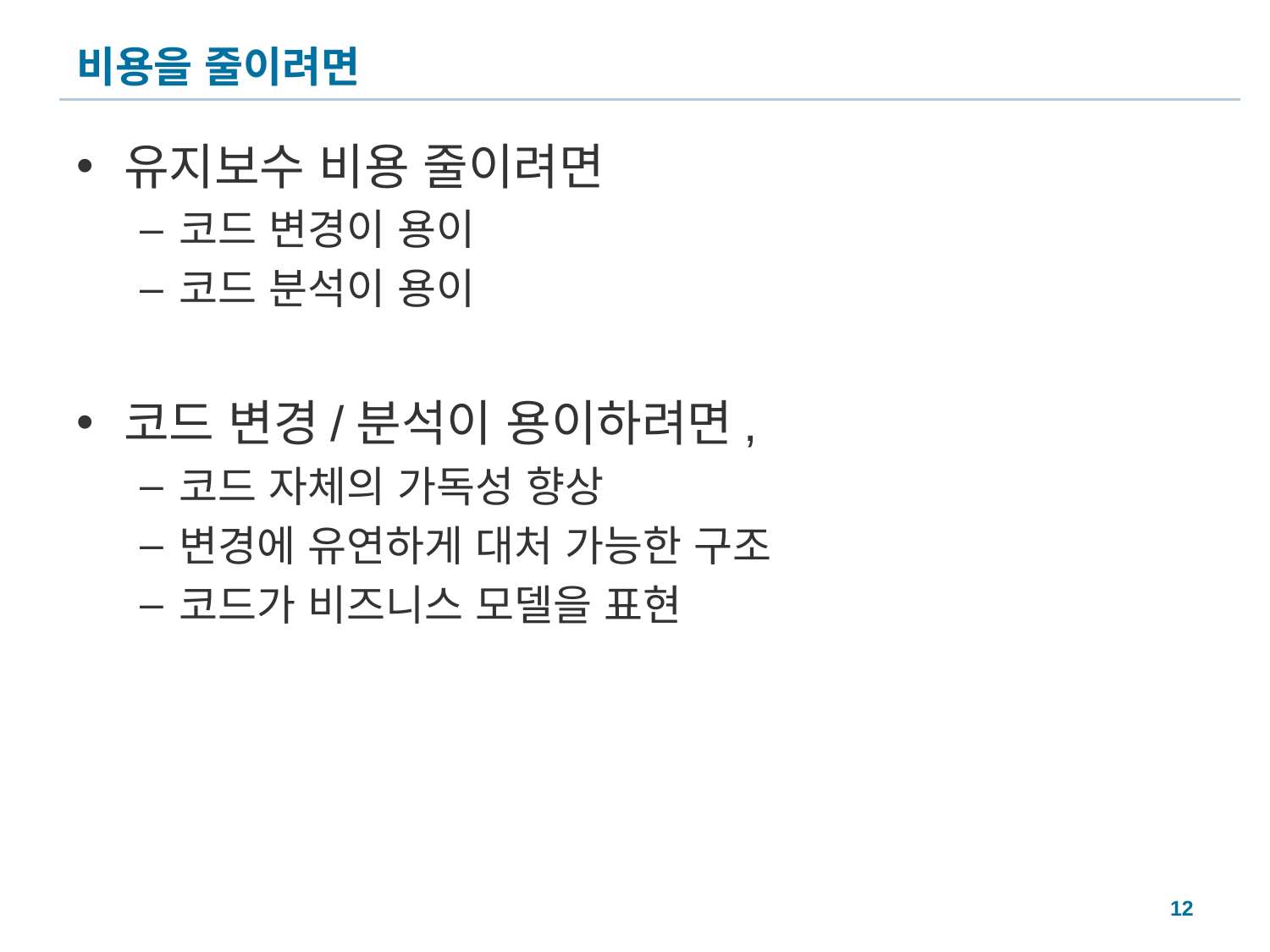

# 비용을 줄이려면
유지보수 비용 줄이려면
코드 변경이 용이
코드 분석이 용이

코드 변경/분석이 용이하려면,
코드 자체의 가독성 향상
변경에 유연하게 대처 가능한 구조
코드가 비즈니스 모델을 표현
12